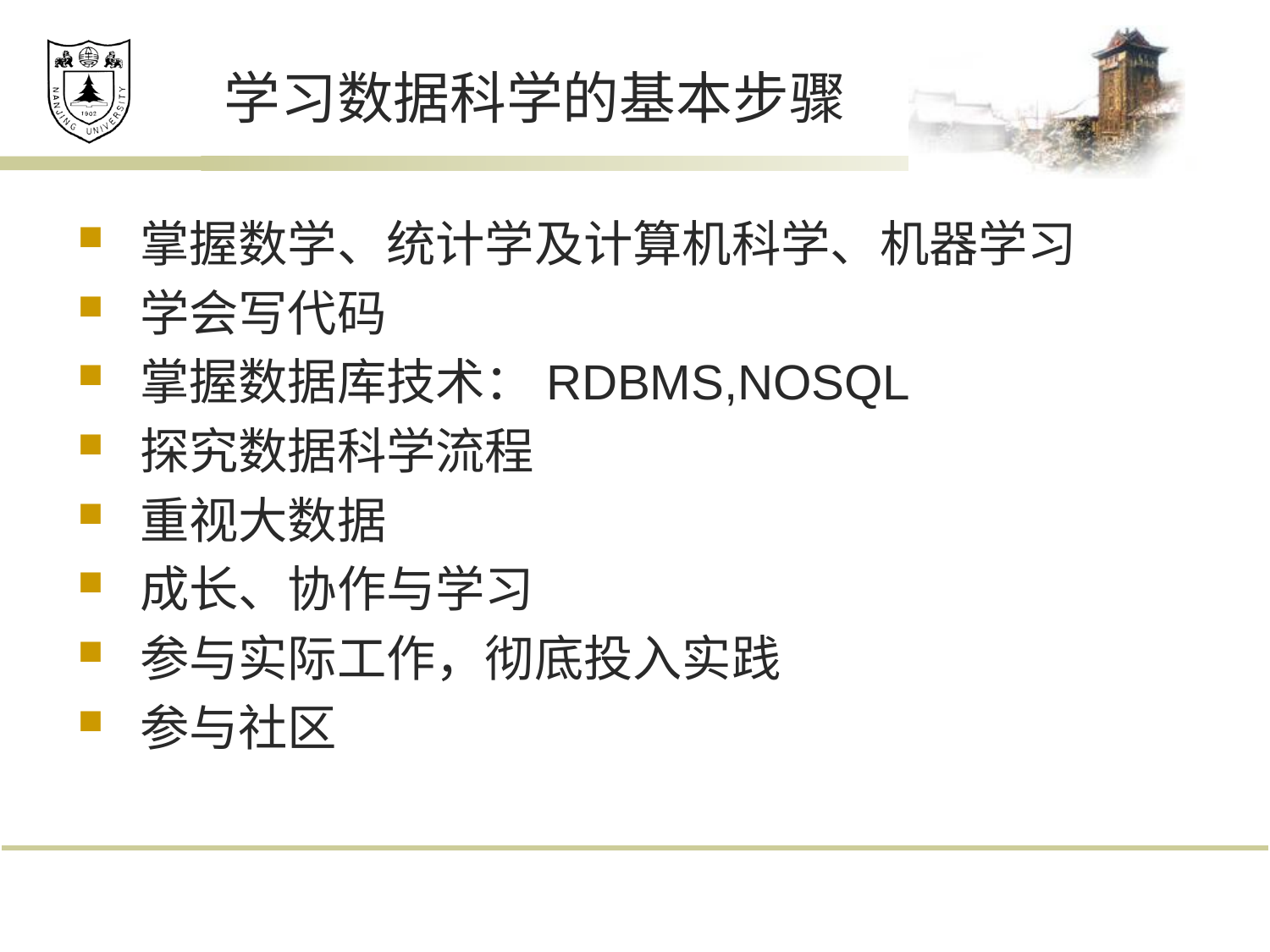

# 学习数据科学的基本步骤
掌握数学、统计学及计算机科学、机器学习
学会写代码
掌握数据库技术：RDBMS,NOSQL
探究数据科学流程
重视大数据
成长、协作与学习
参与实际工作，彻底投入实践
参与社区